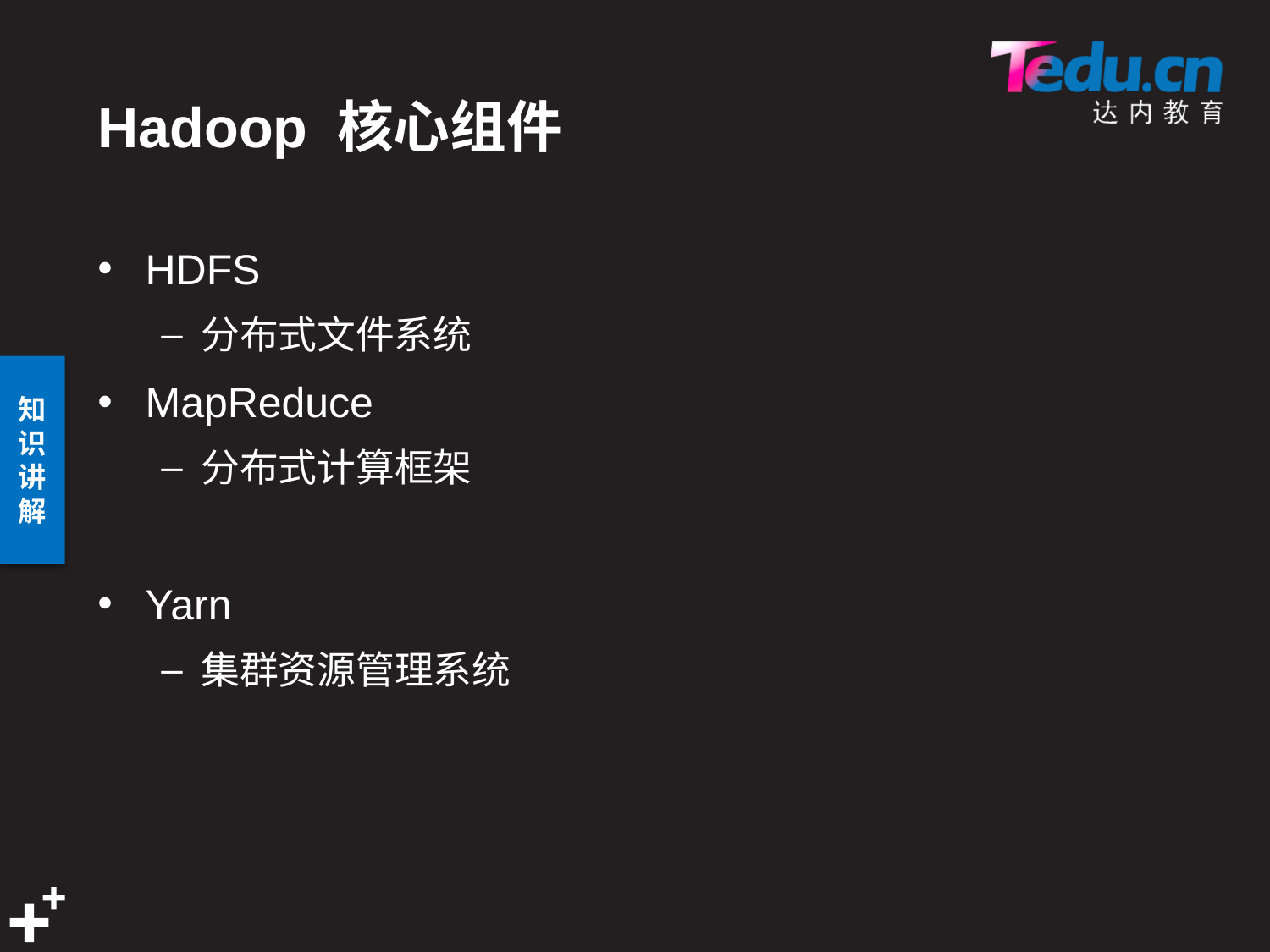

# Hadoop 核心组件
HDFS
分布式文件系统
MapReduce
分布式计算框架

Yarn
集群资源管理系统